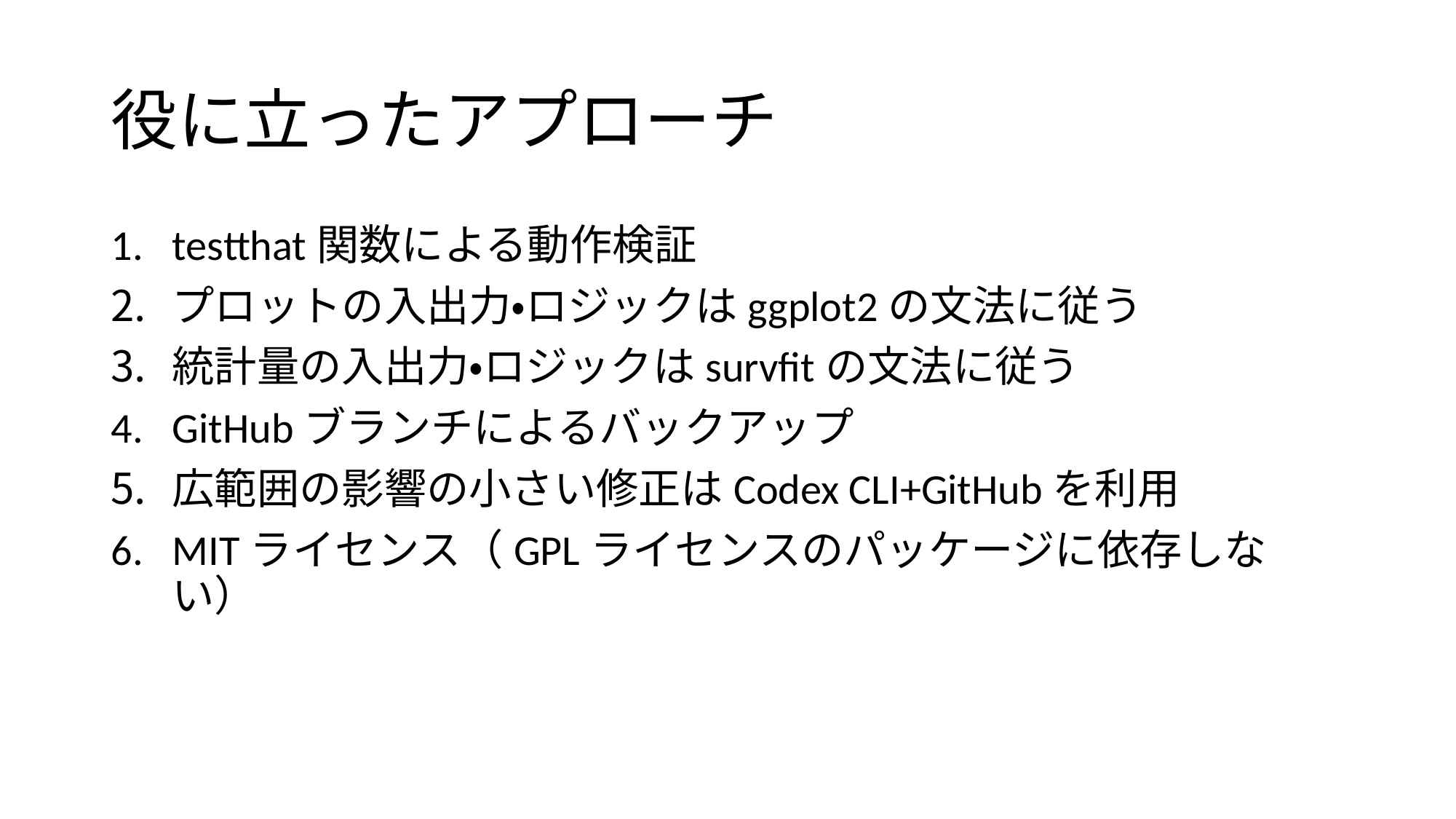

# 役に立ったアプローチ
testthat関数による動作検証
プロットの入出力・ロジックはggplot2の文法に従う
統計量の入出力・ロジックはsurvfitの文法に従う
GitHubブランチによるバックアップ
広範囲の影響の小さい修正はCodex CLI+GitHubを利用
MITライセンス（GPLライセンスのパッケージに依存しない）